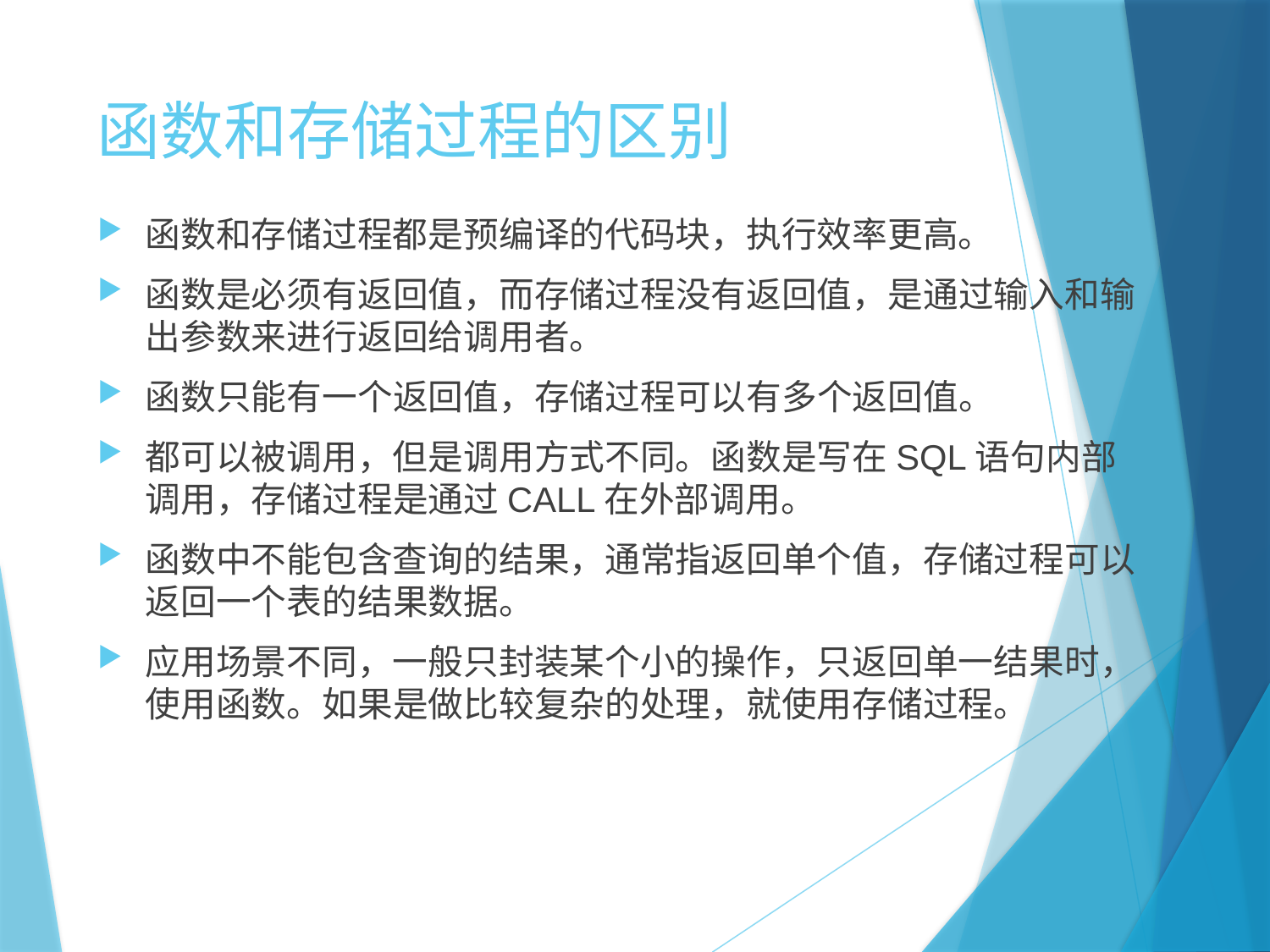

# 函数和存储过程的区别
函数和存储过程都是预编译的代码块，执行效率更高。
函数是必须有返回值，而存储过程没有返回值，是通过输入和输出参数来进行返回给调用者。
函数只能有一个返回值，存储过程可以有多个返回值。
都可以被调用，但是调用方式不同。函数是写在SQL语句内部调用，存储过程是通过CALL在外部调用。
函数中不能包含查询的结果，通常指返回单个值，存储过程可以返回一个表的结果数据。
应用场景不同，一般只封装某个小的操作，只返回单一结果时，使用函数。如果是做比较复杂的处理，就使用存储过程。